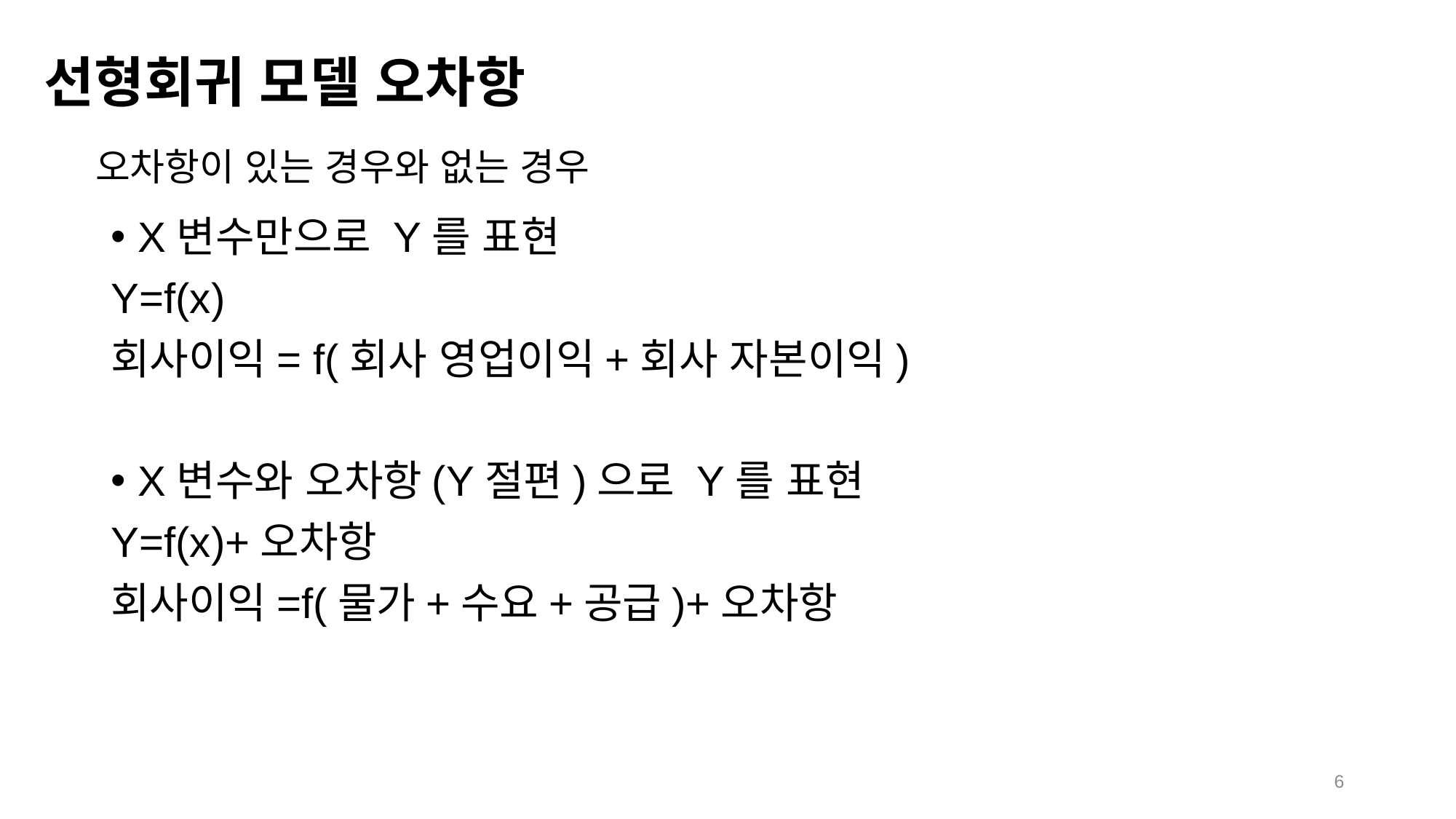

선형회귀 모델 오차항
오차항이 있는 경우와 없는 경우
X변수만으로 Y를 표현
Y=f(x)
회사이익= f(회사 영업이익+회사 자본이익)

X변수와 오차항(Y절편)으로 Y를 표현
Y=f(x)+오차항
회사이익=f(물가+수요+공급)+오차항

6